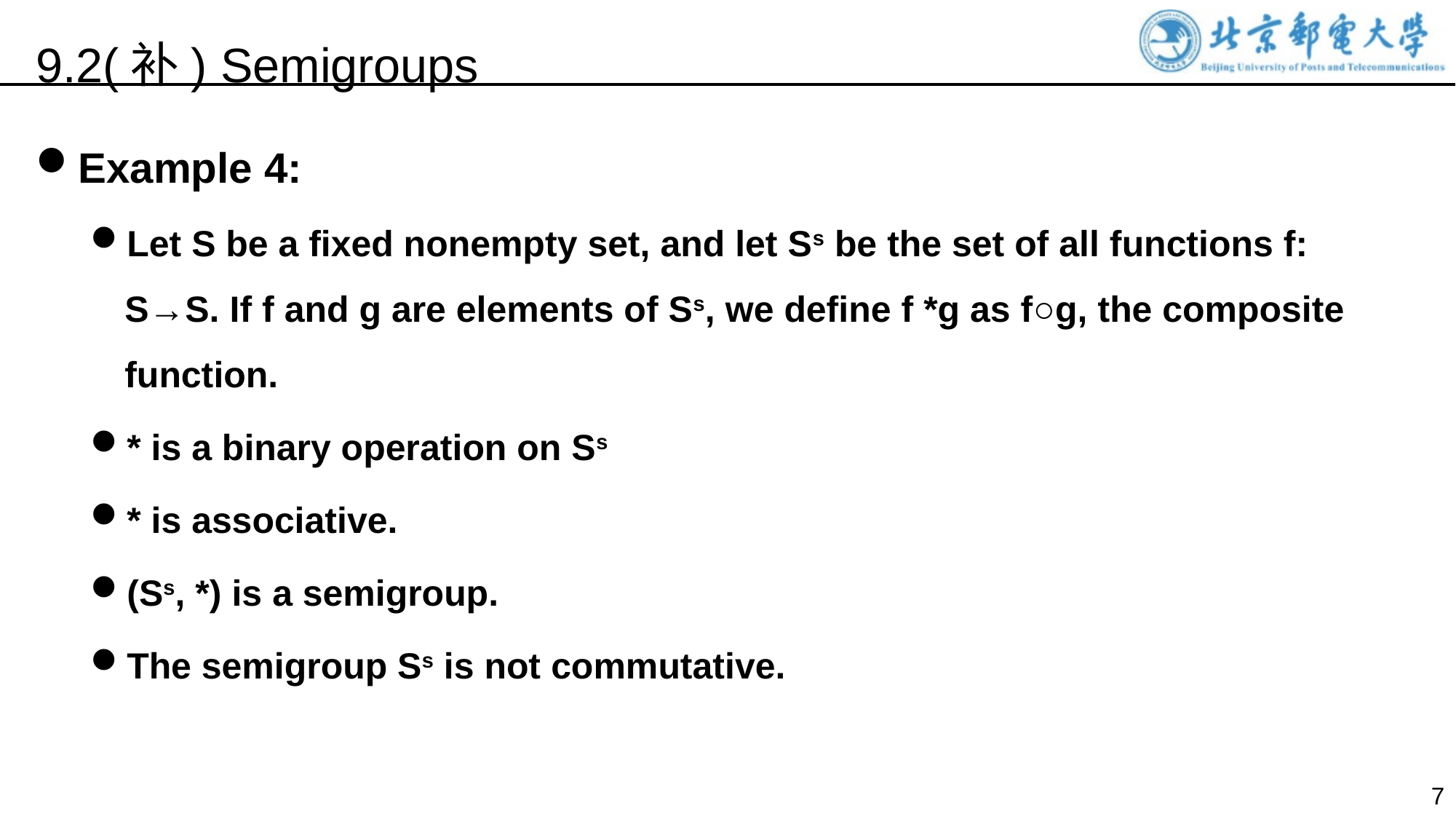

9.2(补) Semigroups
Example 4:
Let S be a fixed nonempty set, and let Ss be the set of all functions f: S→S. If f and g are elements of Ss, we define f *g as f○g, the composite function.
* is a binary operation on Ss
* is associative.
(Ss, *) is a semigroup.
The semigroup Ss is not commutative.